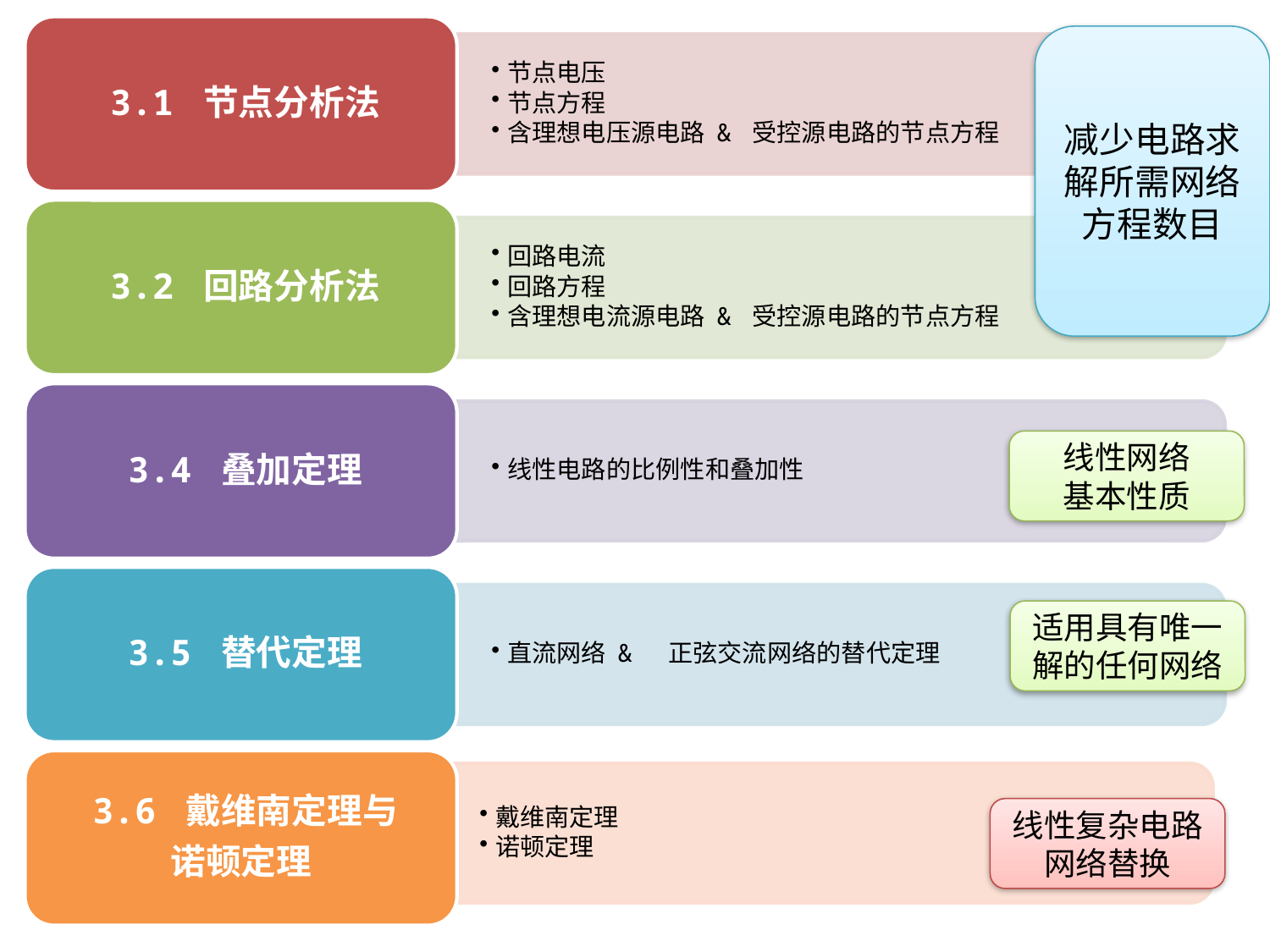

节点电压
节点方程
含理想电压源电路 & 受控源电路的节点方程
3.1 节点分析法
回路电流
回路方程
含理想电流源电路 & 受控源电路的节点方程
3.2 回路分析法
线性电路的比例性和叠加性
3.4 叠加定理
直流网络 &  正弦交流网络的替代定理
3.5 替代定理
戴维南定理
诺顿定理
3.6 戴维南定理与
诺顿定理
减少电路求解所需网络方程数目
线性网络
基本性质
适用具有唯一解的任何网络
线性复杂电路网络替换